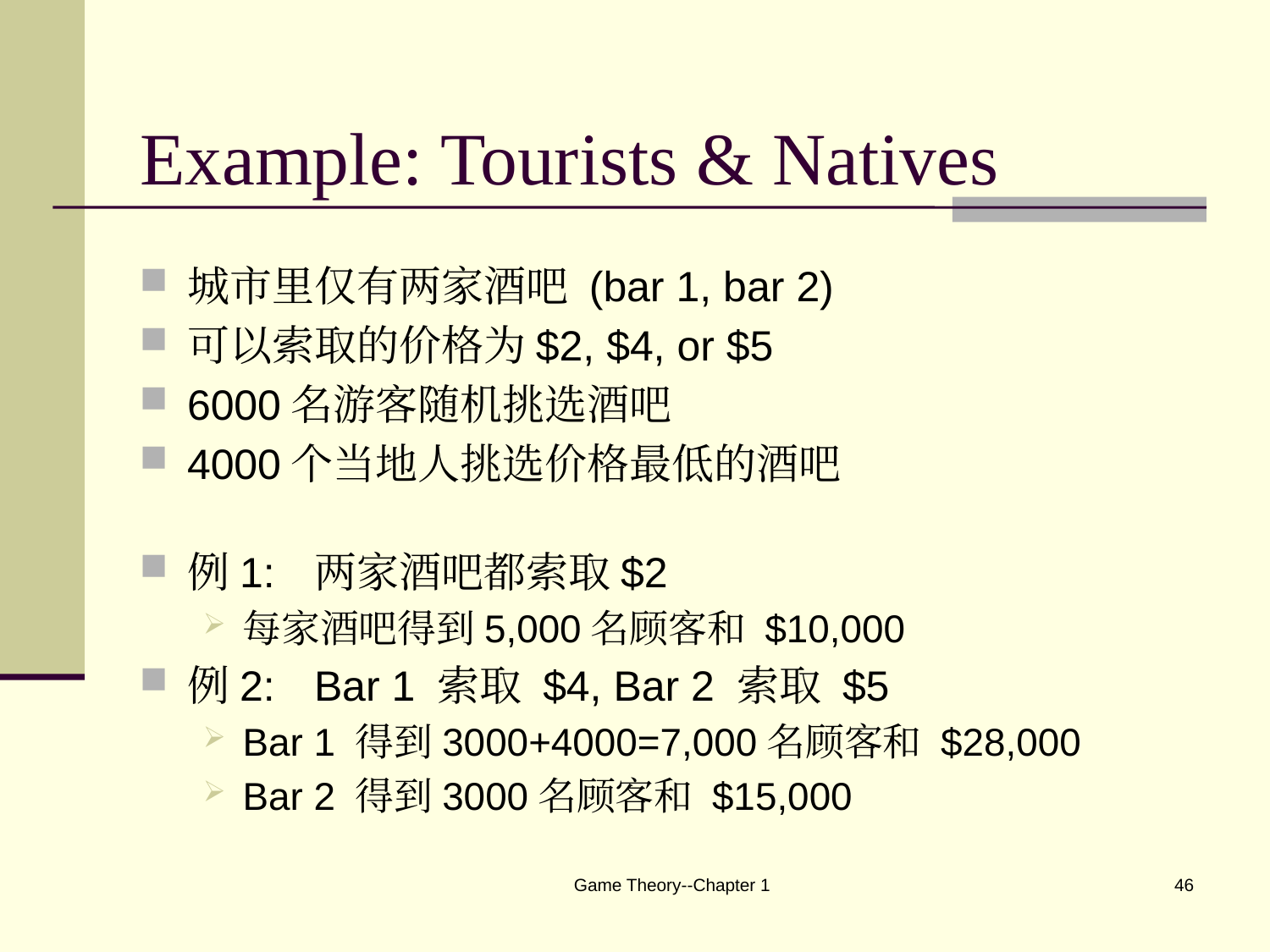

# Example: Tourists & Natives
城市里仅有两家酒吧 (bar 1, bar 2)
可以索取的价格为$2, $4, or $5
6000名游客随机挑选酒吧
4000个当地人挑选价格最低的酒吧

例1:	两家酒吧都索取$2
每家酒吧得到5,000名顾客和 $10,000
例2: 	Bar 1 索取 $4, Bar 2 索取 $5
Bar 1 得到3000+4000=7,000名顾客和 $28,000
Bar 2 得到3000名顾客和 $15,000
Game Theory--Chapter 1
46